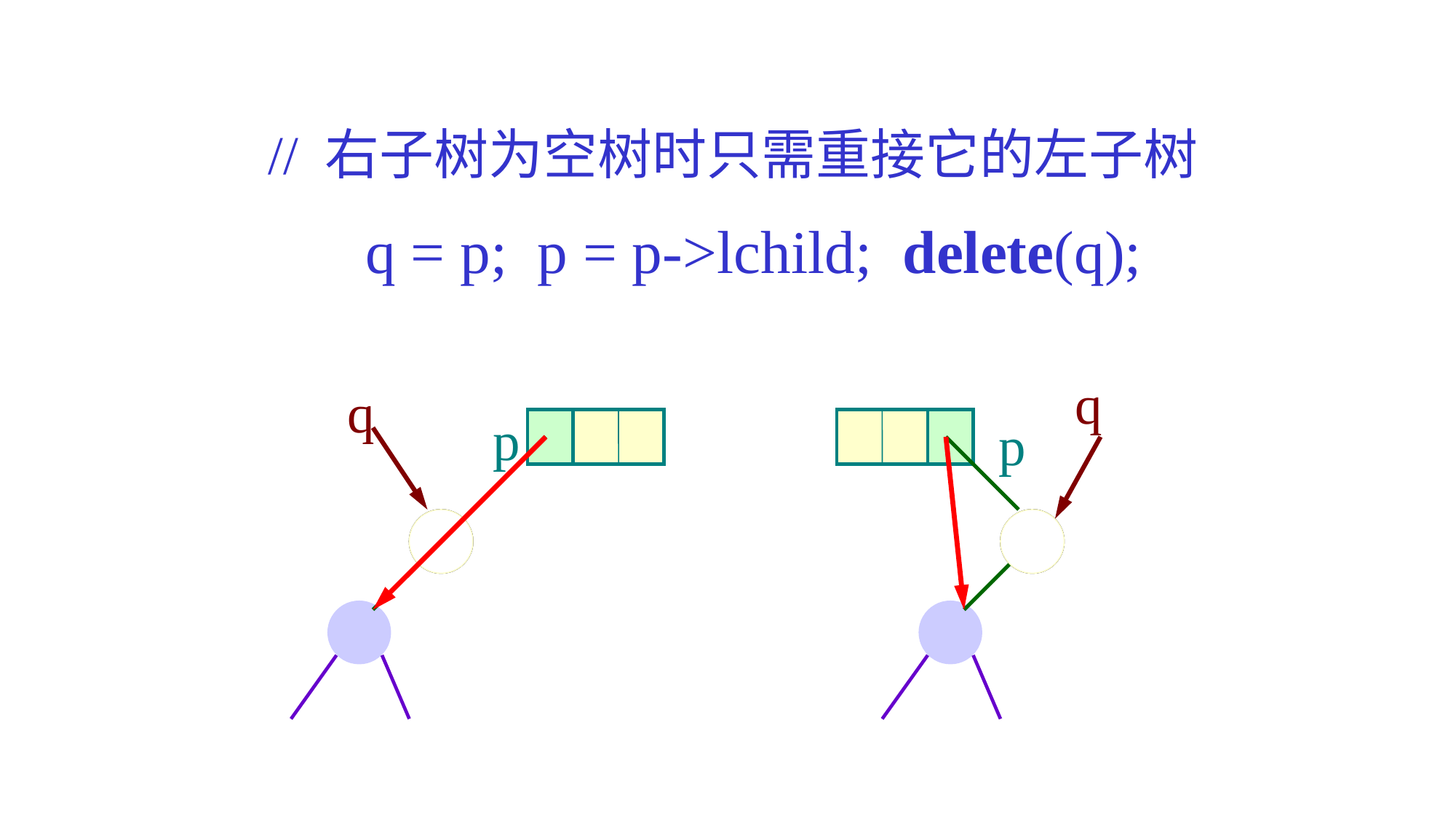

// 右子树为空树时只需重接它的左子树
q = p;  p = p->lchild;  delete(q);
q
q
p

p